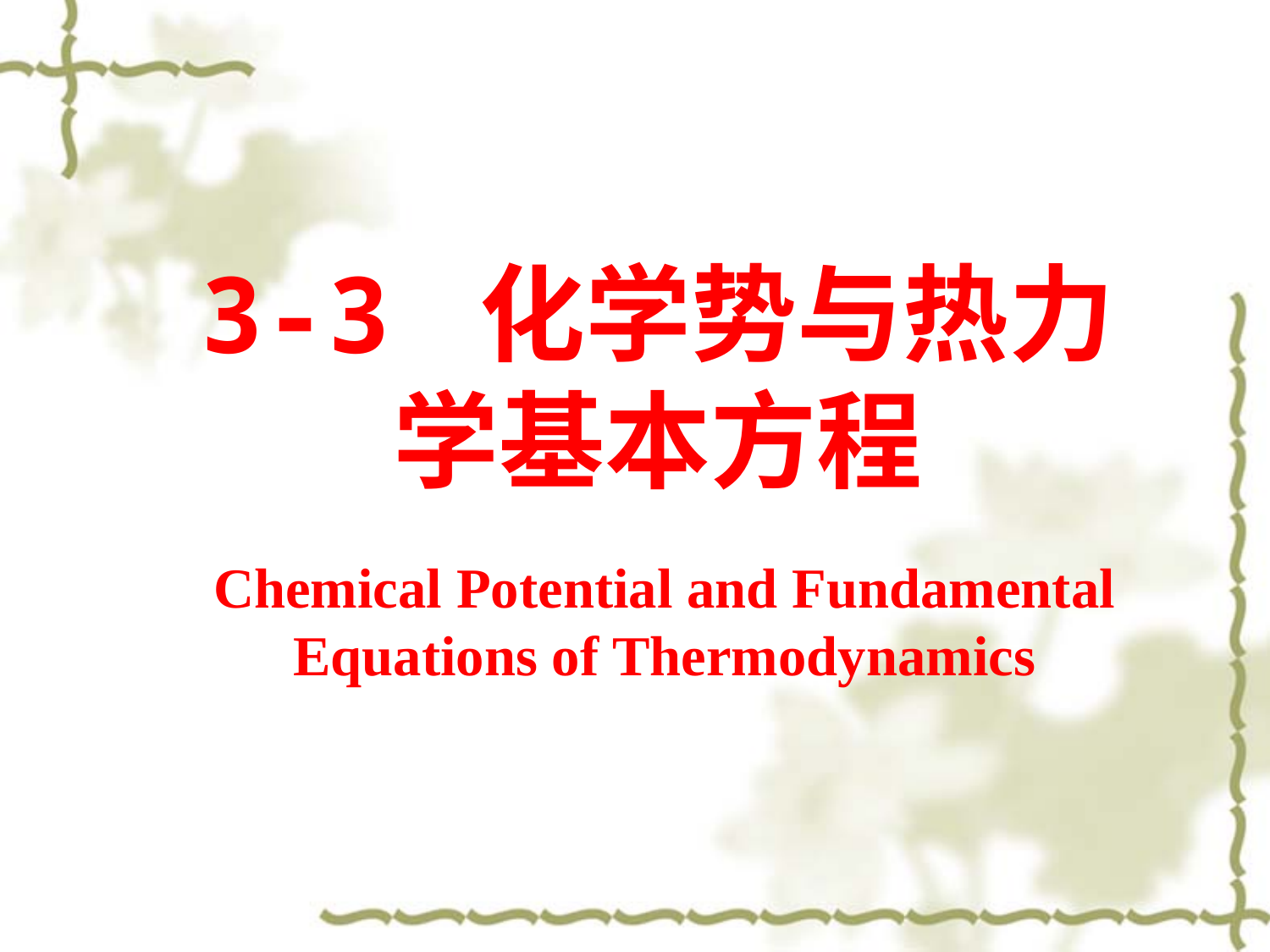

3-3 化学势与热力学基本方程
Chemical Potential and Fundamental Equations of Thermodynamics